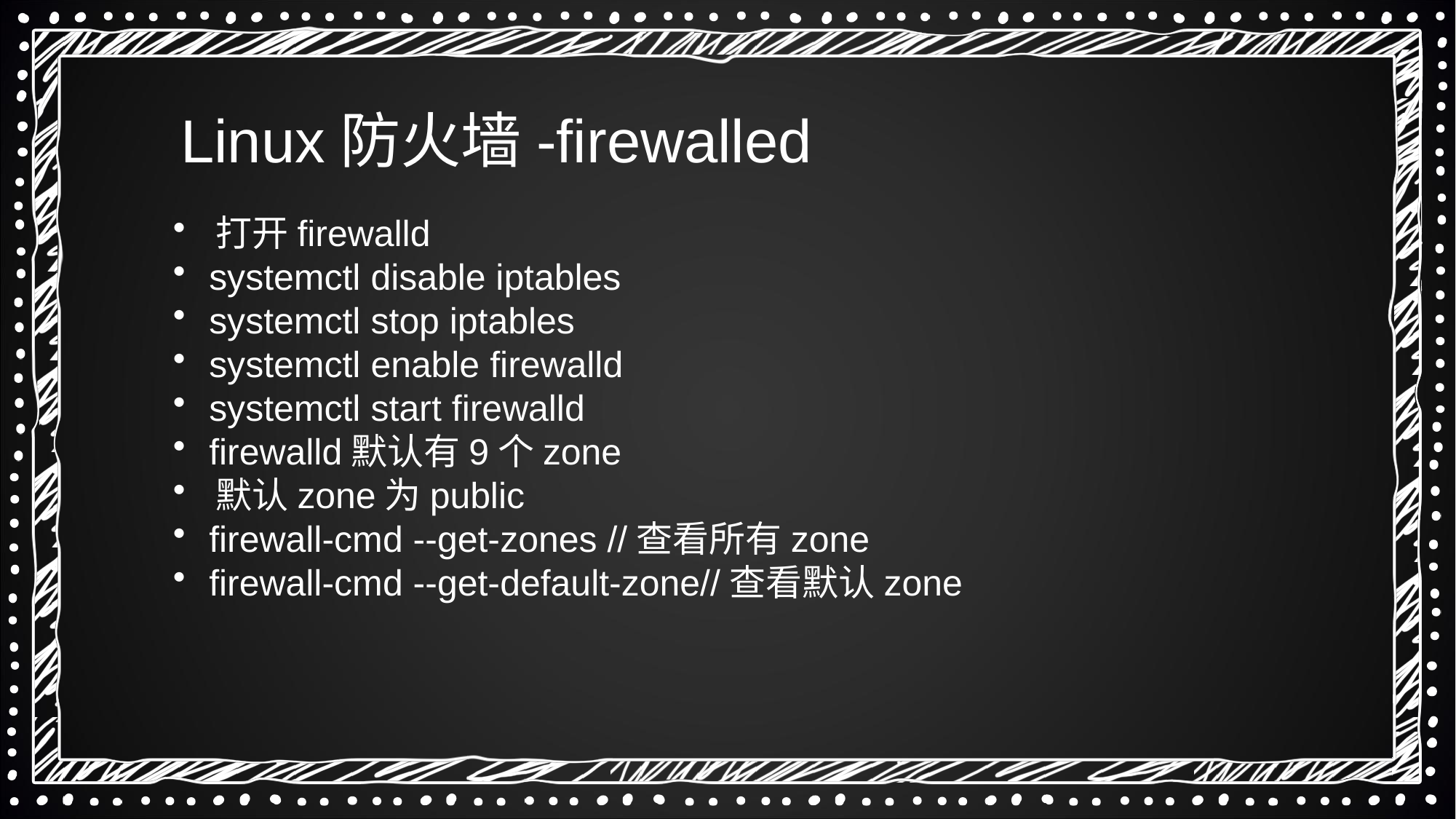

Linux防火墙-firewalled
 打开firewalld
 systemctl disable iptables
 systemctl stop iptables
 systemctl enable firewalld
 systemctl start firewalld
 firewalld默认有9个zone
 默认zone为public
 firewall-cmd --get-zones //查看所有zone
 firewall-cmd --get-default-zone//查看默认zone